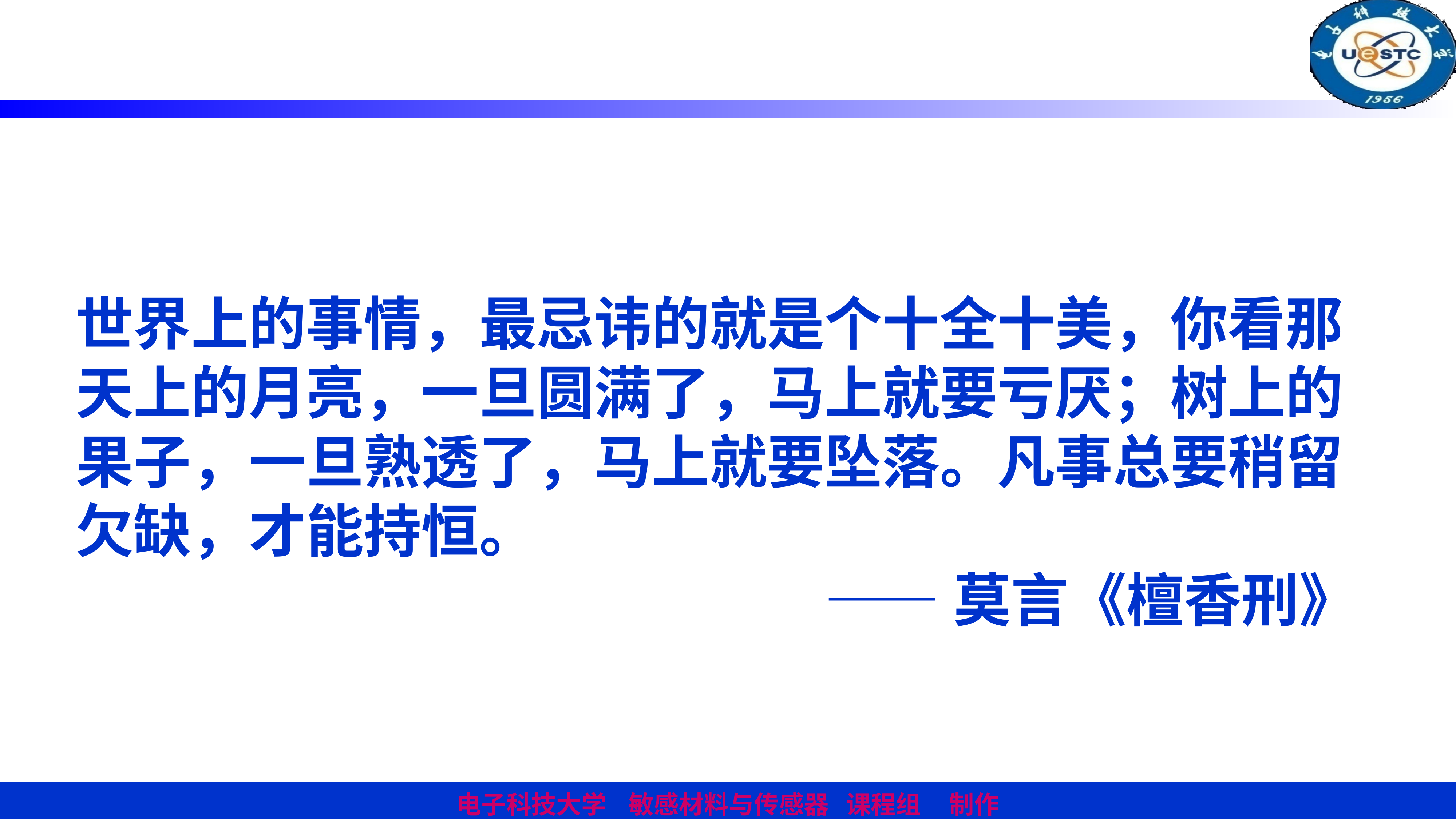

世界上的事情，最忌讳的就是个十全十美，你看那天上的月亮，一旦圆满了，马上就要亏厌；树上的果子，一旦熟透了，马上就要坠落。凡事总要稍留欠缺，才能持恒。
——莫言《檀香刑》